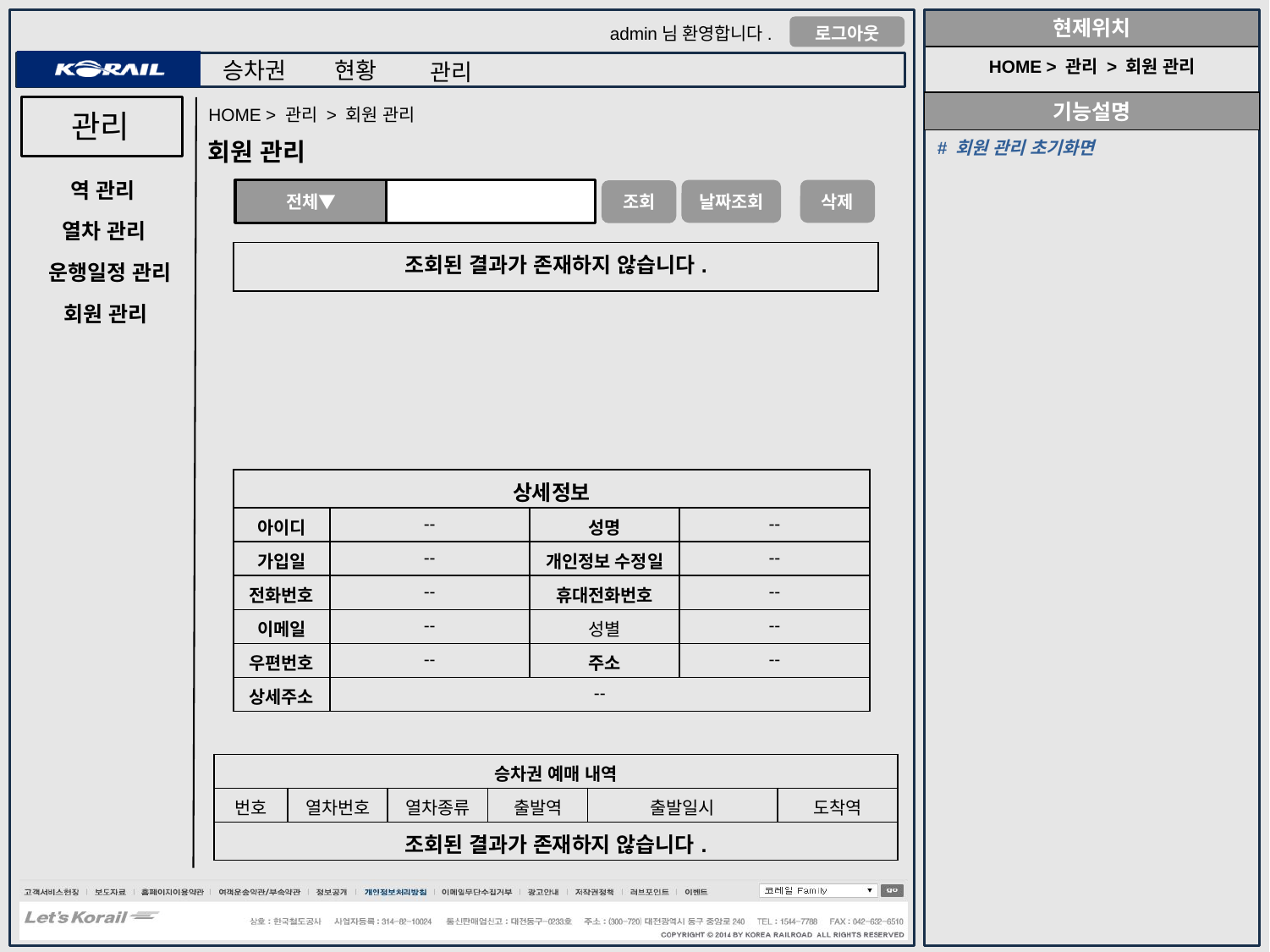

HOME > 관리 > 회원 관리
HOME > 관리 > 회원 관리
관리
# 회원 관리 초기화면
회원 관리
역 관리

날짜조회
삭제
전체▼
조회
열차 관리
| 조회된 결과가 존재하지 않습니다. |
| --- |
운행일정 관리
회원 관리
| 상세정보 |  |  |  |
| --- | --- | --- | --- |
| 아이디 | -- | 성명 | -- |
| 가입일 | -- | 개인정보 수정일 | -- |
| 전화번호 | -- | 휴대전화번호 | -- |
| 이메일 | -- | 성별 | -- |
| 우편번호 | -- | 주소 | -- |
| 상세주소 | -- |  |  |
| 승차권 예매 내역 |  |  |  |  |  |
| --- | --- | --- | --- | --- | --- |
| 번호 | 열차번호 | 열차종류 | 출발역 | 출발일시 | 도착역 |
| 조회된 결과가 존재하지 않습니다. |  |  |  |  |  |